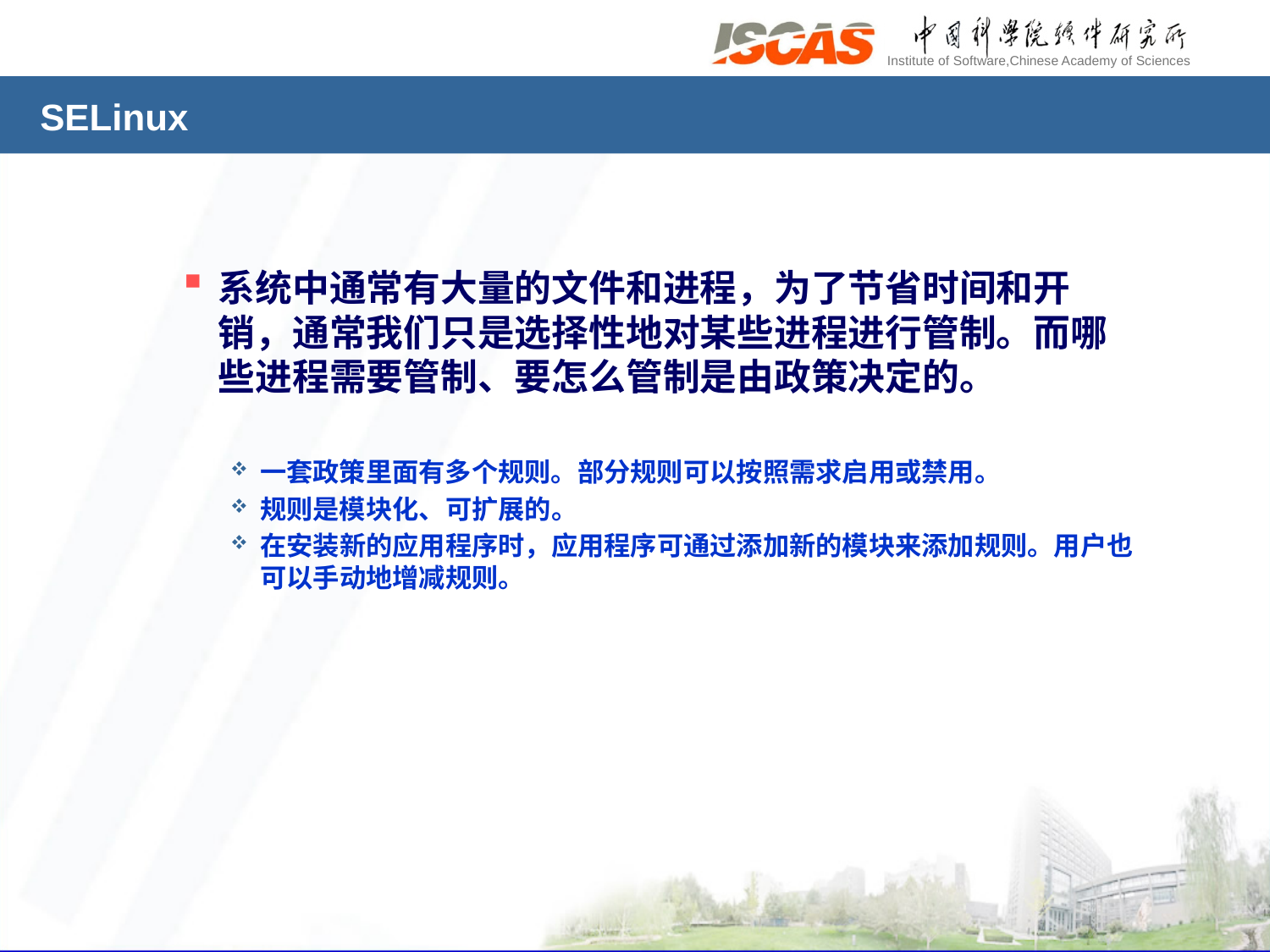

# SELinux
系统中通常有大量的文件和进程，为了节省时间和开销，通常我们只是选择性地对某些进程进行管制。而哪些进程需要管制、要怎么管制是由政策决定的。

一套政策里面有多个规则。部分规则可以按照需求启用或禁用。
规则是模块化、可扩展的。
在安装新的应用程序时，应用程序可通过添加新的模块来添加规则。用户也可以手动地增减规则。